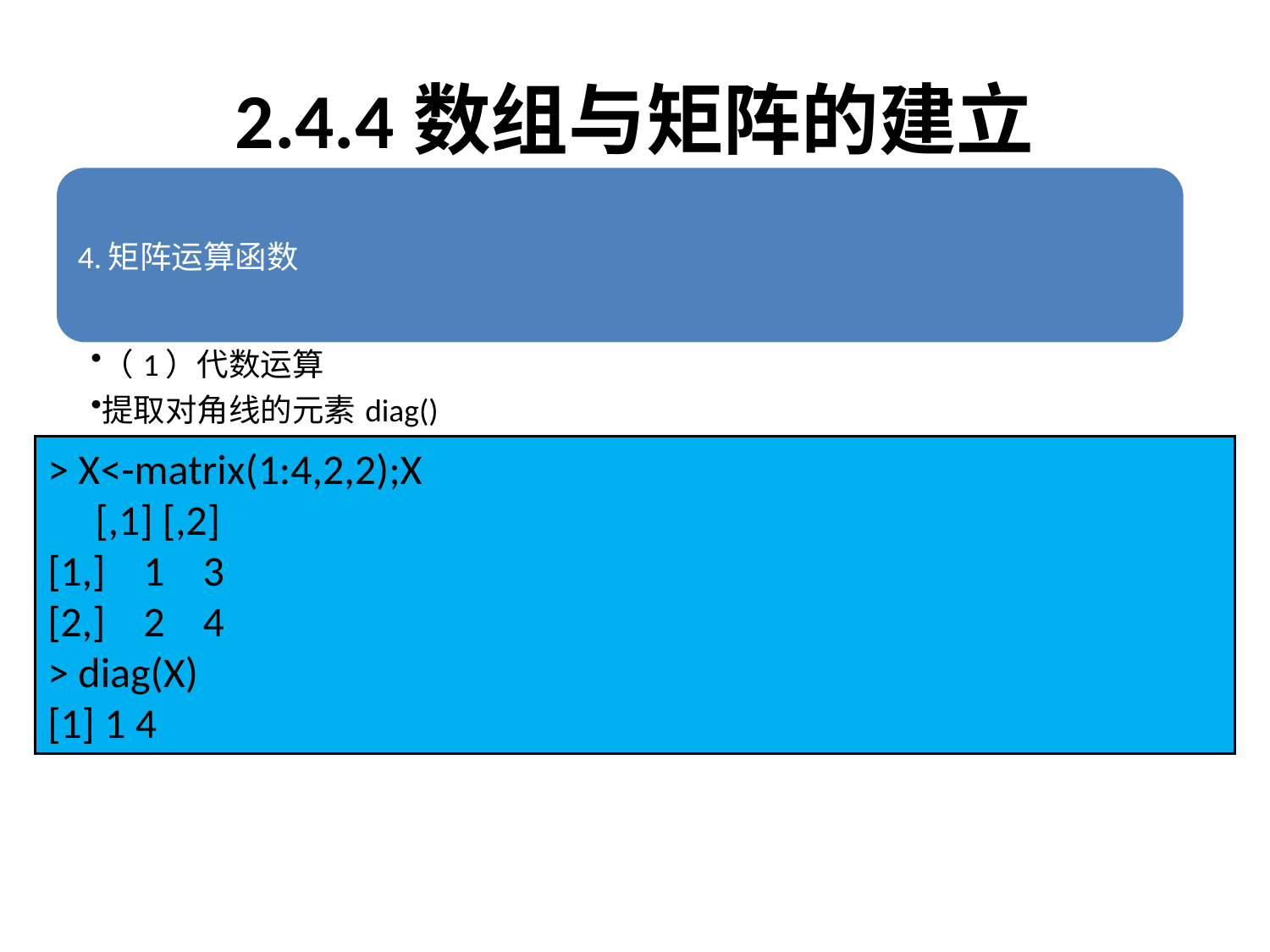

# 2.4.4数组与矩阵的建立
4.矩阵运算函数
（1）代数运算
提取对角线的元素diag()
> X<-matrix(1:4,2,2);X
     [,1] [,2]
[1,]    1    3
[2,]    2    4
> diag(X)
[1] 1 4